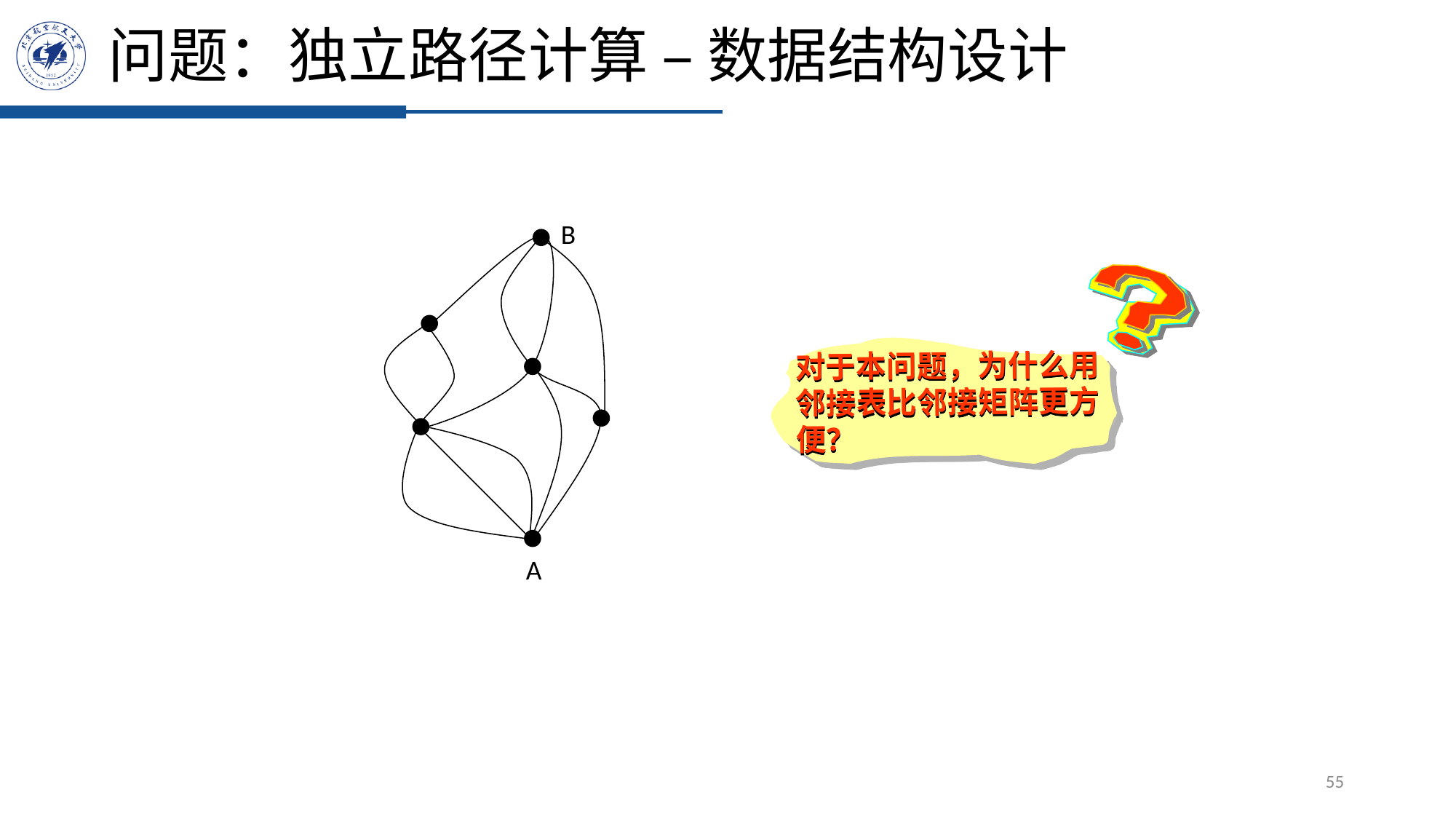

# 问题：独立路径计算 – 数据结构设计
B

A

对于本问题，为什么用邻接表比邻接矩阵更方便？
55